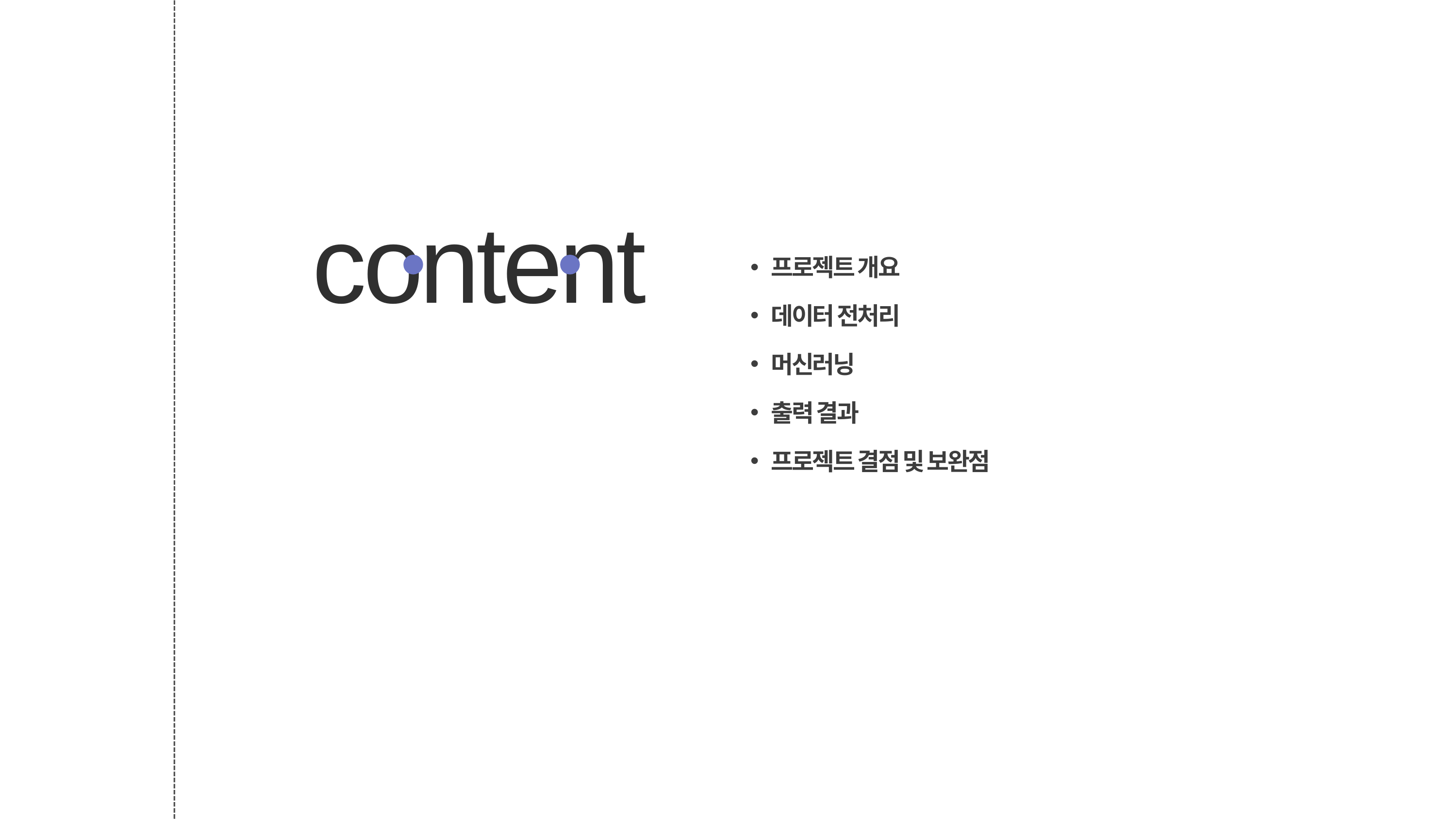

프로젝트 개요
데이터 전처리
머신러닝
출력 결과
프로젝트 결점 및 보완점
content